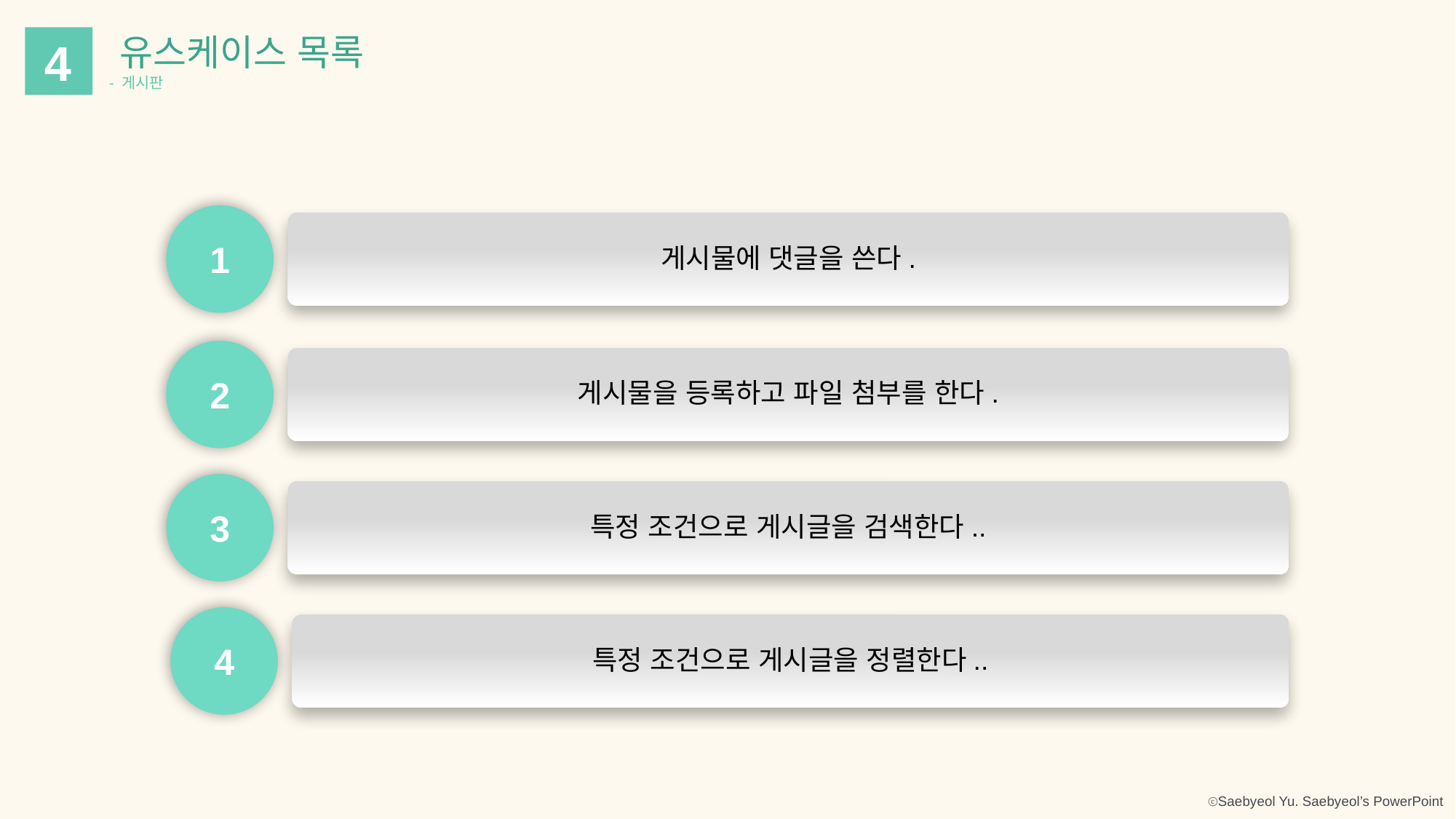

유스케이스 목록
- 게시판

4
1

게시물에 댓글을 쓴다.
2

게시물을 등록하고 파일 첨부를 한다.
3

특정 조건으로 게시글을 검색한다..
4

특정 조건으로 게시글을 정렬한다..